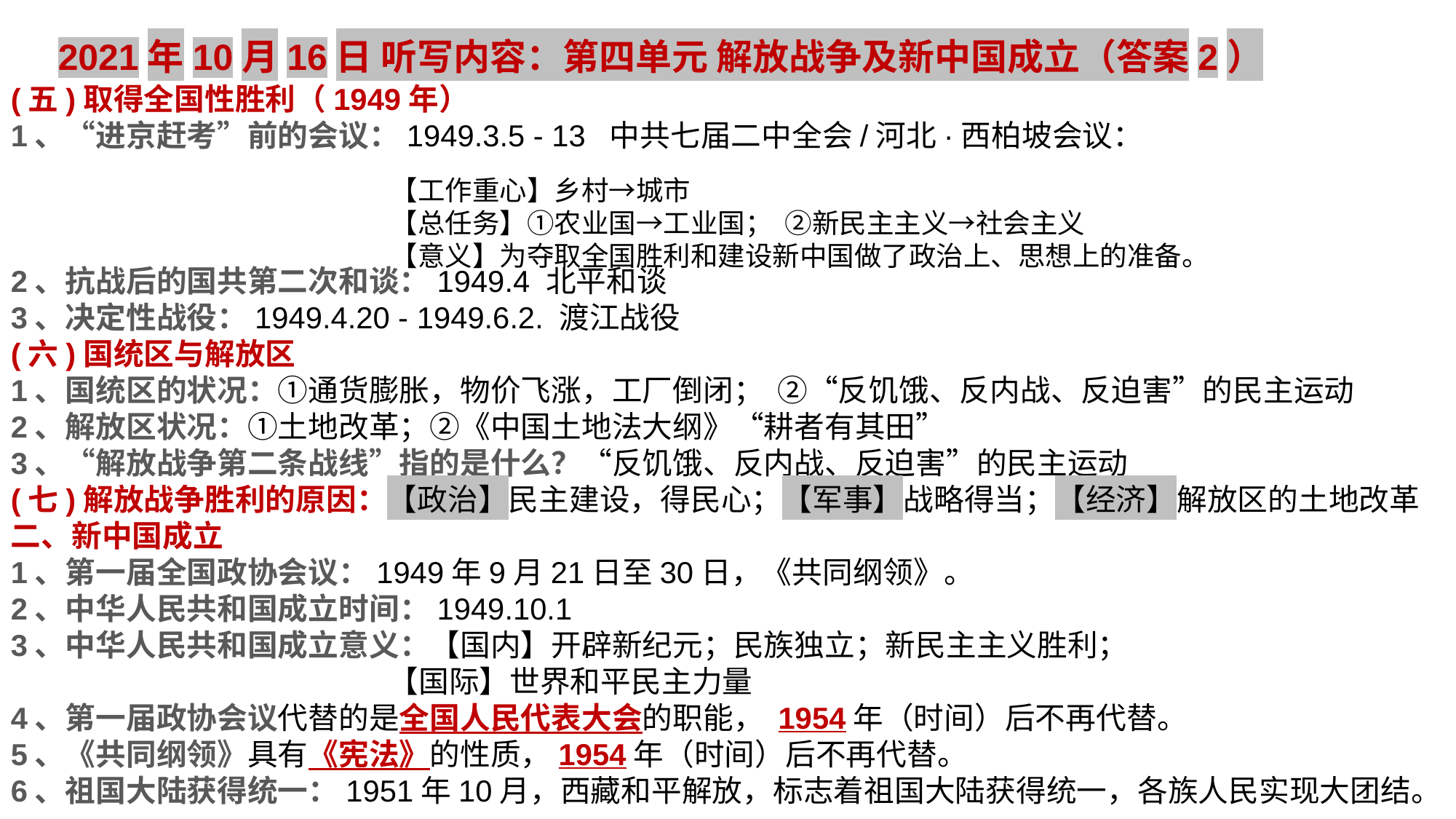

2021年10月16日 听写内容：第四单元 解放战争及新中国成立（答案2）
(五)取得全国性胜利（1949年）
1、“进京赶考”前的会议：1949.3.5 - 13  中共七届二中全会/河北·西柏坡会议：

2、抗战后的国共第二次和谈：1949.4 北平和谈
3、决定性战役：1949.4.20 - 1949.6.2. 渡江战役
(六)国统区与解放区
1、国统区的状况：①通货膨胀，物价飞涨，工厂倒闭；  ②“反饥饿、反内战、反迫害”的民主运动
2、解放区状况：①土地改革；②《中国土地法大纲》“耕者有其田”
3、“解放战争第二条战线”指的是什么？“反饥饿、反内战、反迫害”的民主运动
(七)解放战争胜利的原因：【政治】民主建设，得民心；【军事】战略得当；【经济】解放区的土地改革
二、新中国成立
1、第一届全国政协会议：1949年9月21日至30日，《共同纲领》。
2、中华人民共和国成立时间：1949.10.1
3、中华人民共和国成立意义：【国内】开辟新纪元；民族独立；新民主主义胜利；
                                                       【国际】世界和平民主力量
4、第一届政协会议代替的是全国人民代表大会的职能， 1954年（时间）后不再代替。
5、《共同纲领》具有《宪法》的性质，1954年（时间）后不再代替。
6、祖国大陆获得统一：1951年10月，西藏和平解放，标志着祖国大陆获得统一，各族人民实现大团结。
【工作重心】乡村→城市
【总任务】①农业国→工业国；  ②新民主主义→社会主义
【意义】为夺取全国胜利和建设新中国做了政治上、思想上的准备。